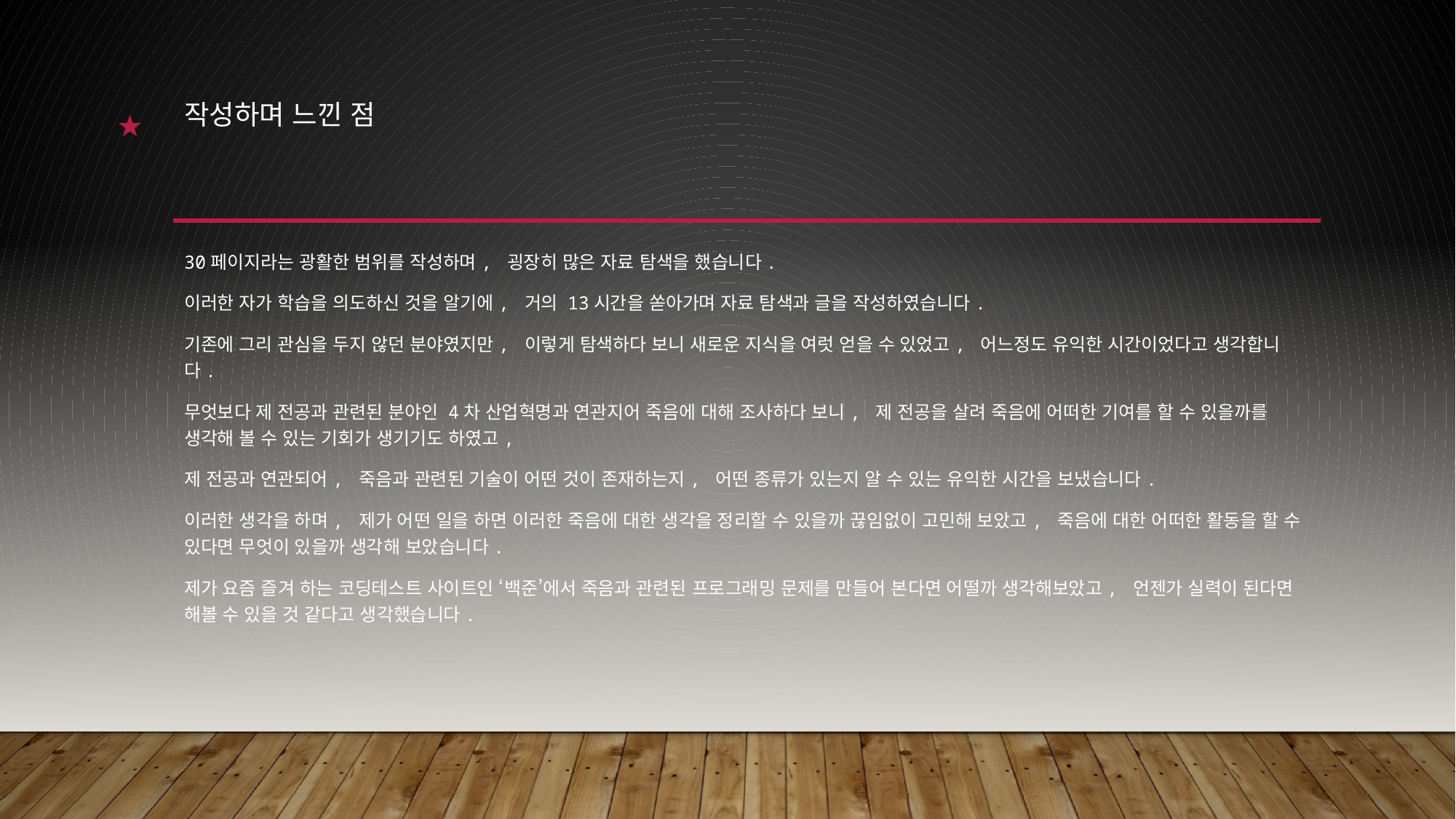

★
# 작성하며 느낀 점
30페이지라는 광활한 범위를 작성하며, 굉장히 많은 자료 탐색을 했습니다.
이러한 자가 학습을 의도하신 것을 알기에, 거의 13시간을 쏟아가며 자료 탐색과 글을 작성하였습니다.
기존에 그리 관심을 두지 않던 분야였지만, 이렇게 탐색하다 보니 새로운 지식을 여럿 얻을 수 있었고, 어느정도 유익한 시간이었다고 생각합니다.
무엇보다 제 전공과 관련된 분야인 4차 산업혁명과 연관지어 죽음에 대해 조사하다 보니, 제 전공을 살려 죽음에 어떠한 기여를 할 수 있을까를 생각해 볼 수 있는 기회가 생기기도 하였고,
제 전공과 연관되어, 죽음과 관련된 기술이 어떤 것이 존재하는지, 어떤 종류가 있는지 알 수 있는 유익한 시간을 보냈습니다.
이러한 생각을 하며, 제가 어떤 일을 하면 이러한 죽음에 대한 생각을 정리할 수 있을까 끊임없이 고민해 보았고, 죽음에 대한 어떠한 활동을 할 수 있다면 무엇이 있을까 생각해 보았습니다.
제가 요즘 즐겨 하는 코딩테스트 사이트인 ‘백준’에서 죽음과 관련된 프로그래밍 문제를 만들어 본다면 어떨까 생각해보았고, 언젠가 실력이 된다면 해볼 수 있을 것 같다고 생각했습니다.